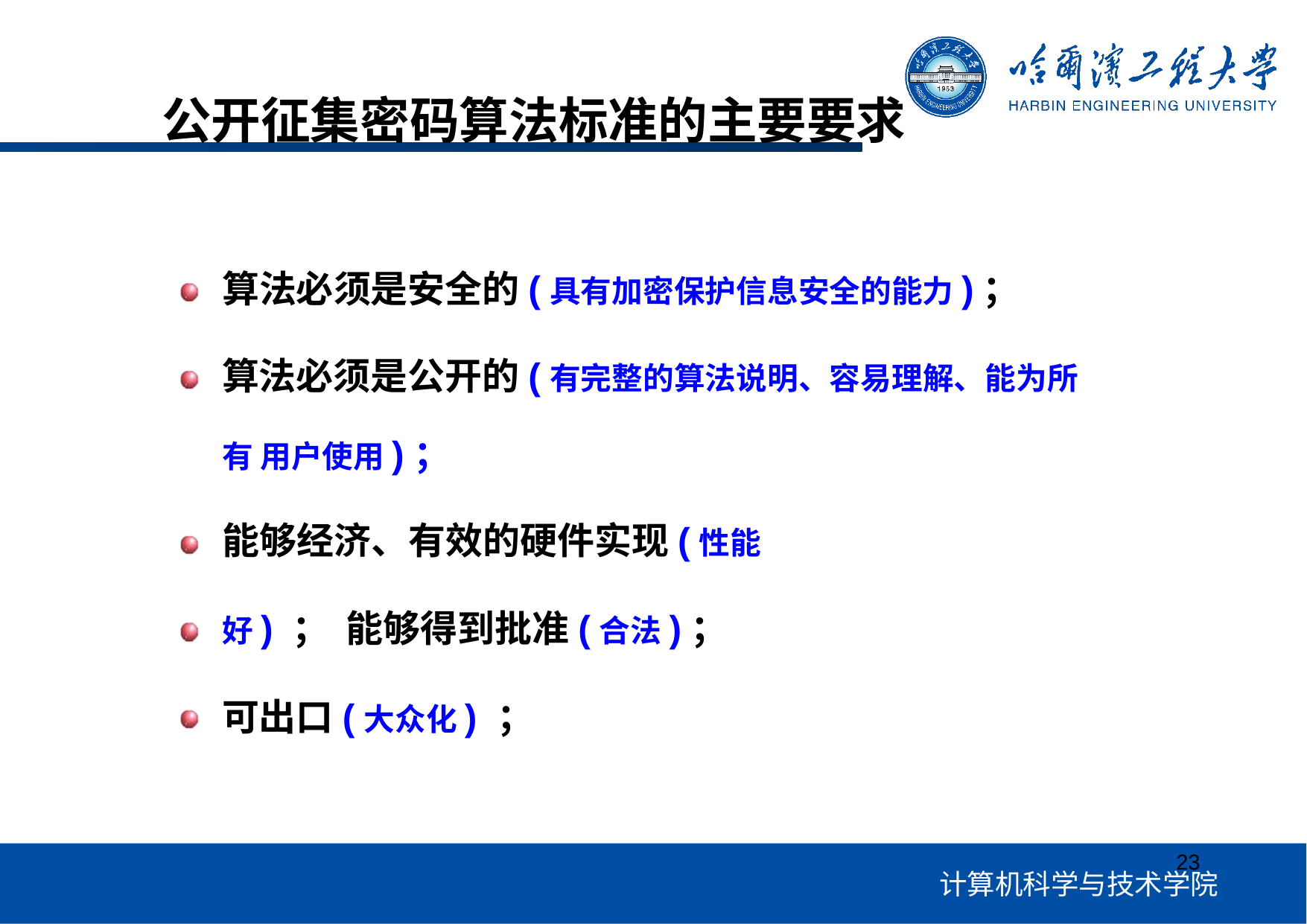

# 公开征集密码算法标准的主要要求
算法必须是安全的(具有加密保护信息安全的能力)；
算法必须是公开的(有完整的算法说明、容易理解、能为所有 用户使用)；
能够经济、有效的硬件实现(性能好) ；  能够得到批准(合法)；

可出口(大众化) ；

23